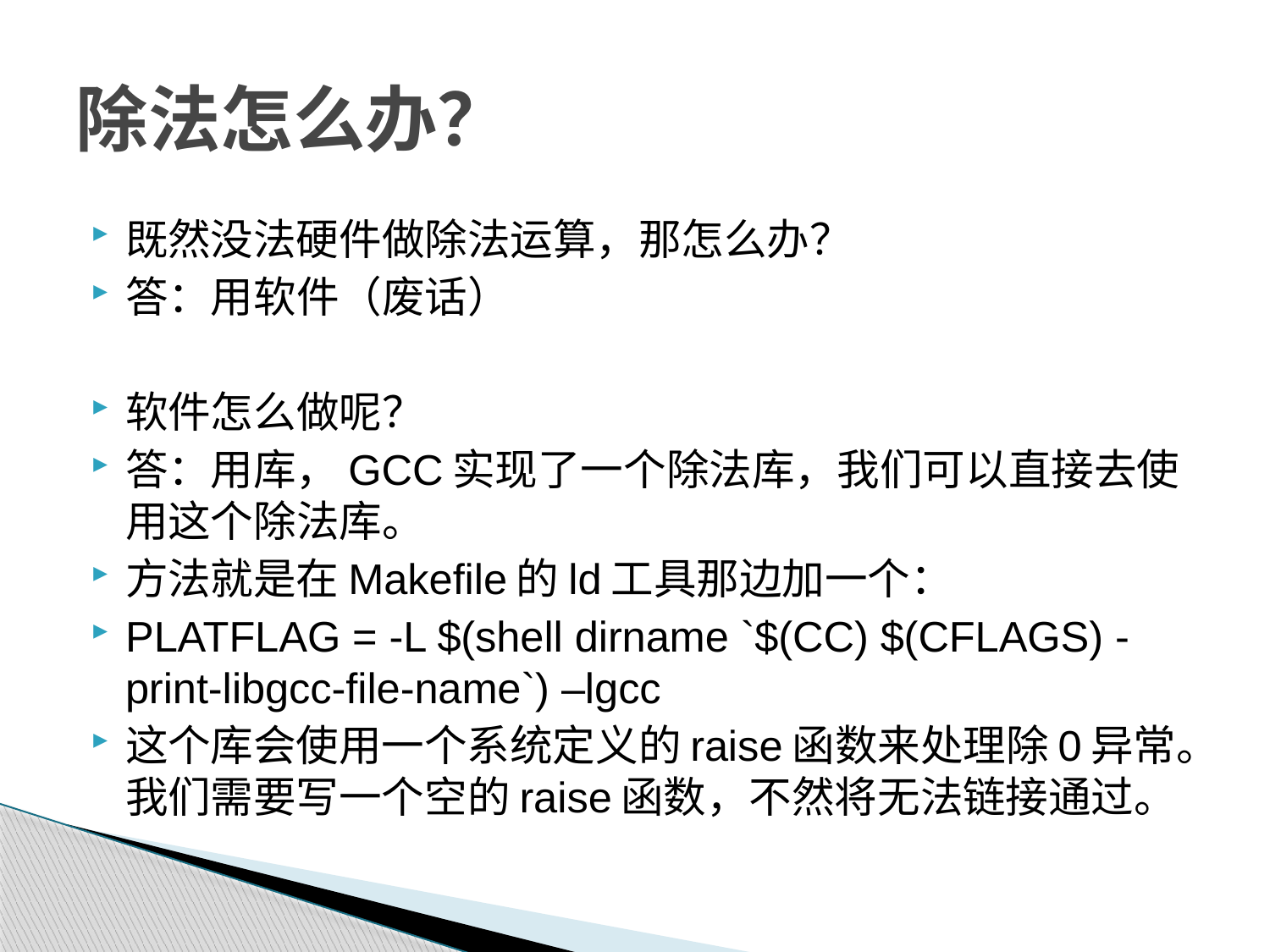

# 除法怎么办？
既然没法硬件做除法运算，那怎么办？
答：用软件（废话）

软件怎么做呢？
答：用库，GCC实现了一个除法库，我们可以直接去使用这个除法库。
方法就是在Makefile的ld工具那边加一个：
PLATFLAG = -L $(shell dirname `$(CC) $(CFLAGS) -print-libgcc-file-name`) –lgcc
这个库会使用一个系统定义的raise函数来处理除0异常。我们需要写一个空的raise函数，不然将无法链接通过。